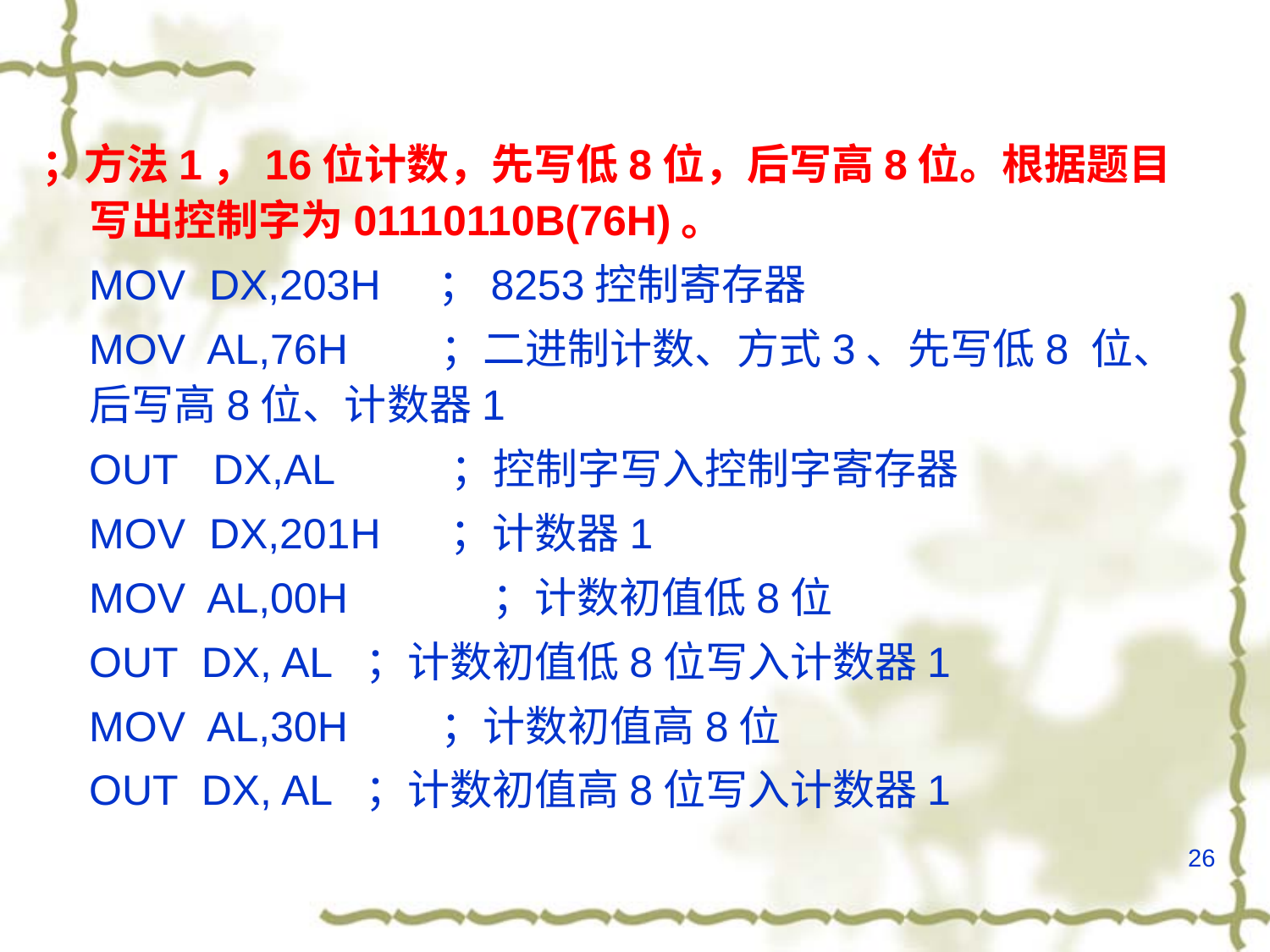

；方法1，16位计数，先写低8位，后写高8位。根据题目写出控制字为01110110B(76H)。
    MOV  DX,203H    ；8253控制寄存器
    MOV  AL,76H       ；二进制计数、方式3、先写低8 位、后写高8位、计数器1
    OUT   DX,AL         ；控制字写入控制字寄存器
    MOV  DX,201H     ；计数器1
    MOV  AL,00H	 ；计数初值低8位
    OUT  DX, AL	 ；计数初值低8位写入计数器1
    MOV  AL,30H       ；计数初值高8位
    OUT  DX, AL	 ；计数初值高8位写入计数器1
26